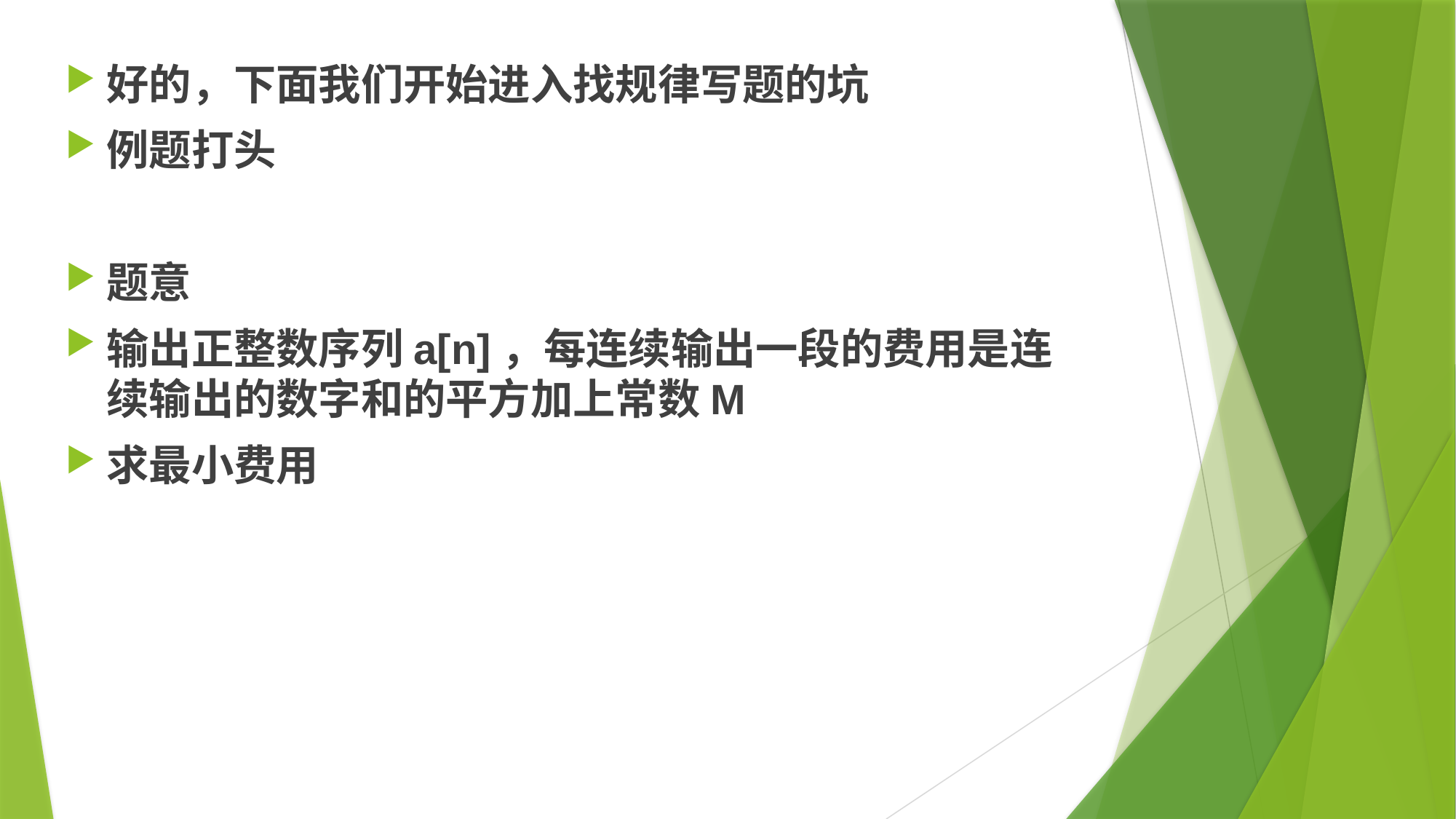

好的，下面我们开始进入找规律写题的坑
例题打头

题意
输出正整数序列a[n]，每连续输出一段的费用是连续输出的数字和的平方加上常数M
求最小费用